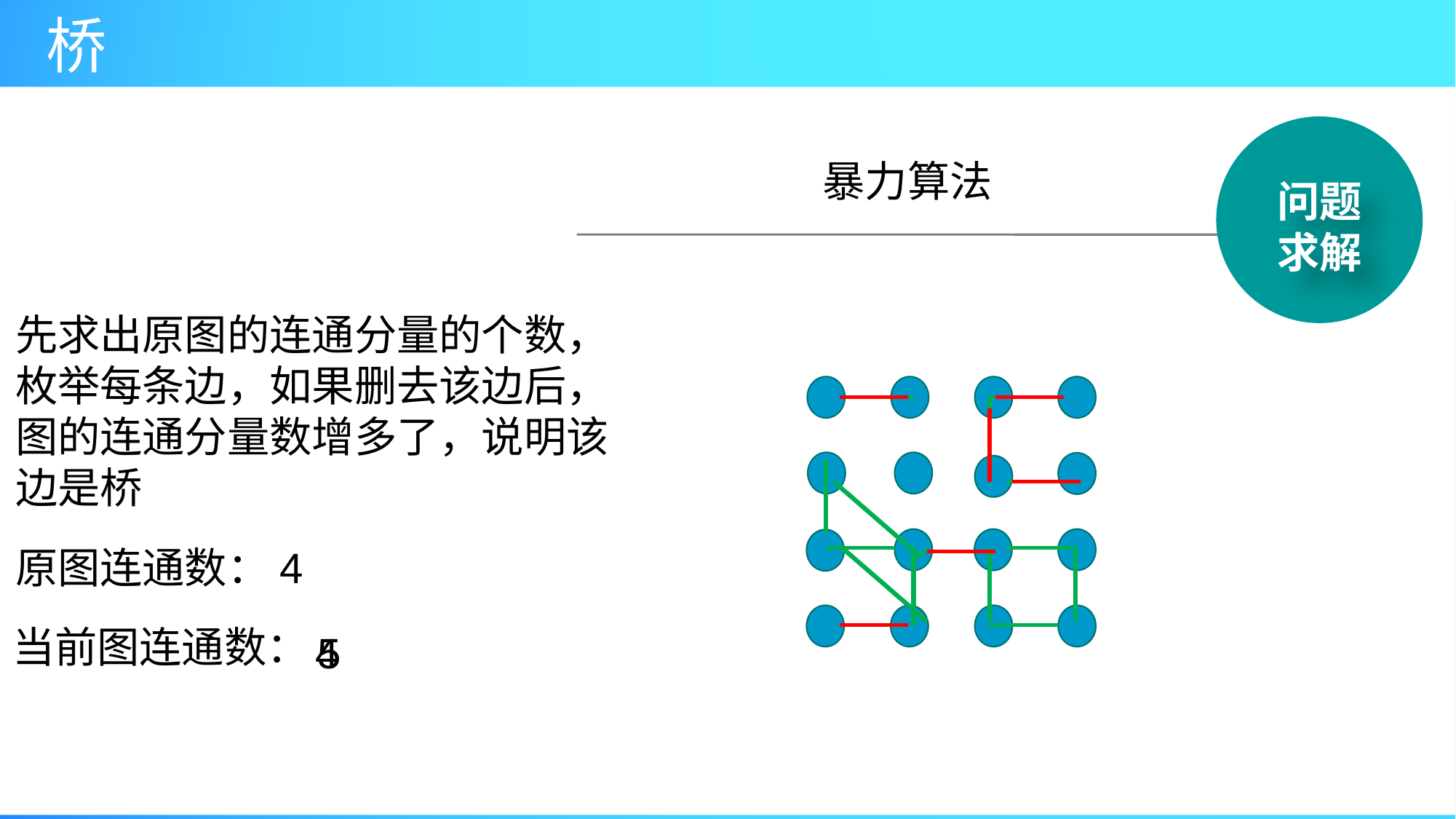

问题
求解
暴力算法
先求出原图的连通分量的个数，枚举每条边，如果删去该边后，图的连通分量数增多了，说明该边是桥

原图连通数：4

当前图连通数：
4
5